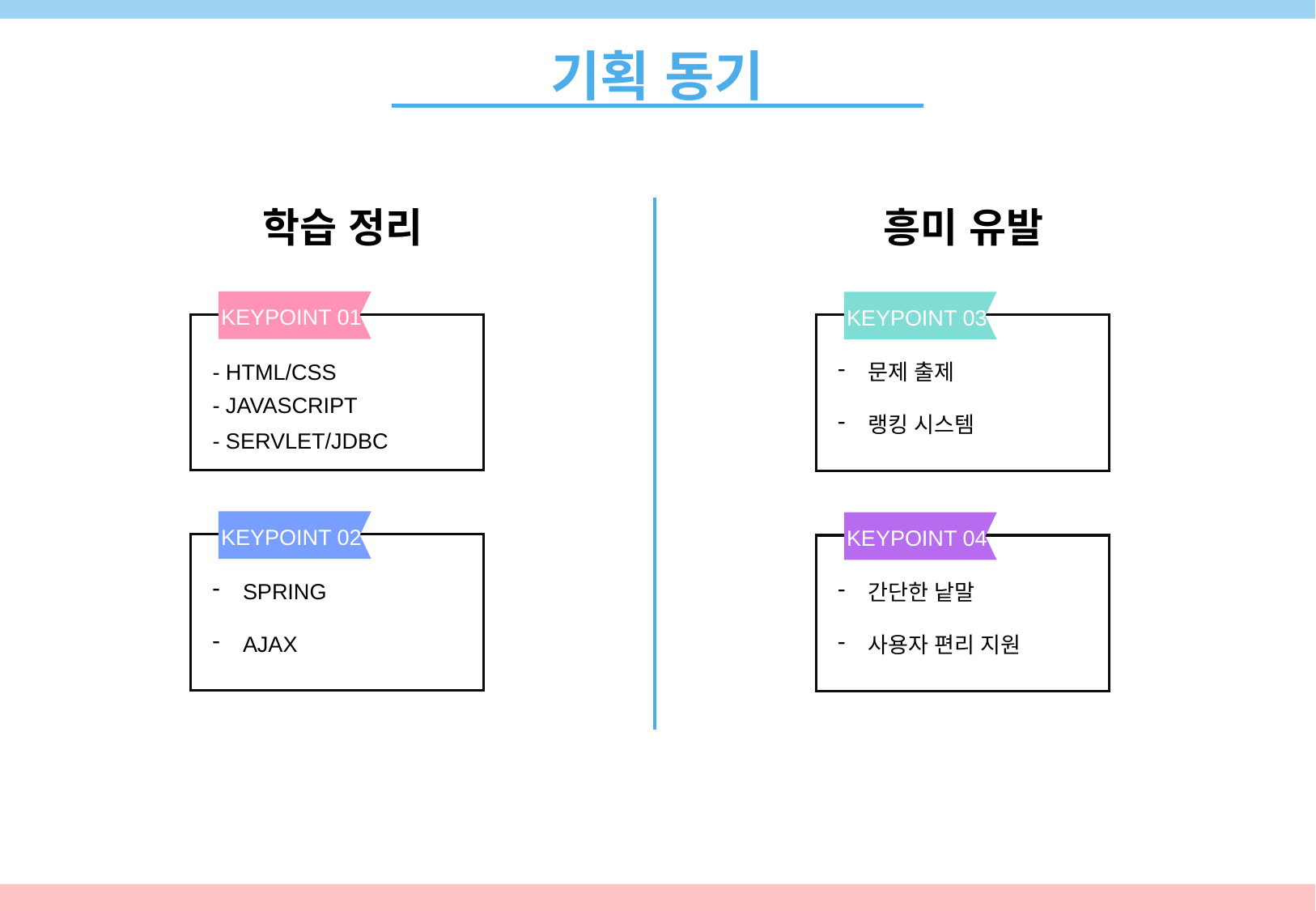

기획 동기
흥미 유발
학습 정리

KEYPOINT 01
KEYPOINT 03

- HTML/CSS
문제 출제

랭킹 시스템
- JAVASCRIPT
- SERVLET/JDBC

KEYPOINT 02
KEYPOINT 04

SPRING

AJAX
간단한 낱말

사용자 편리 지원